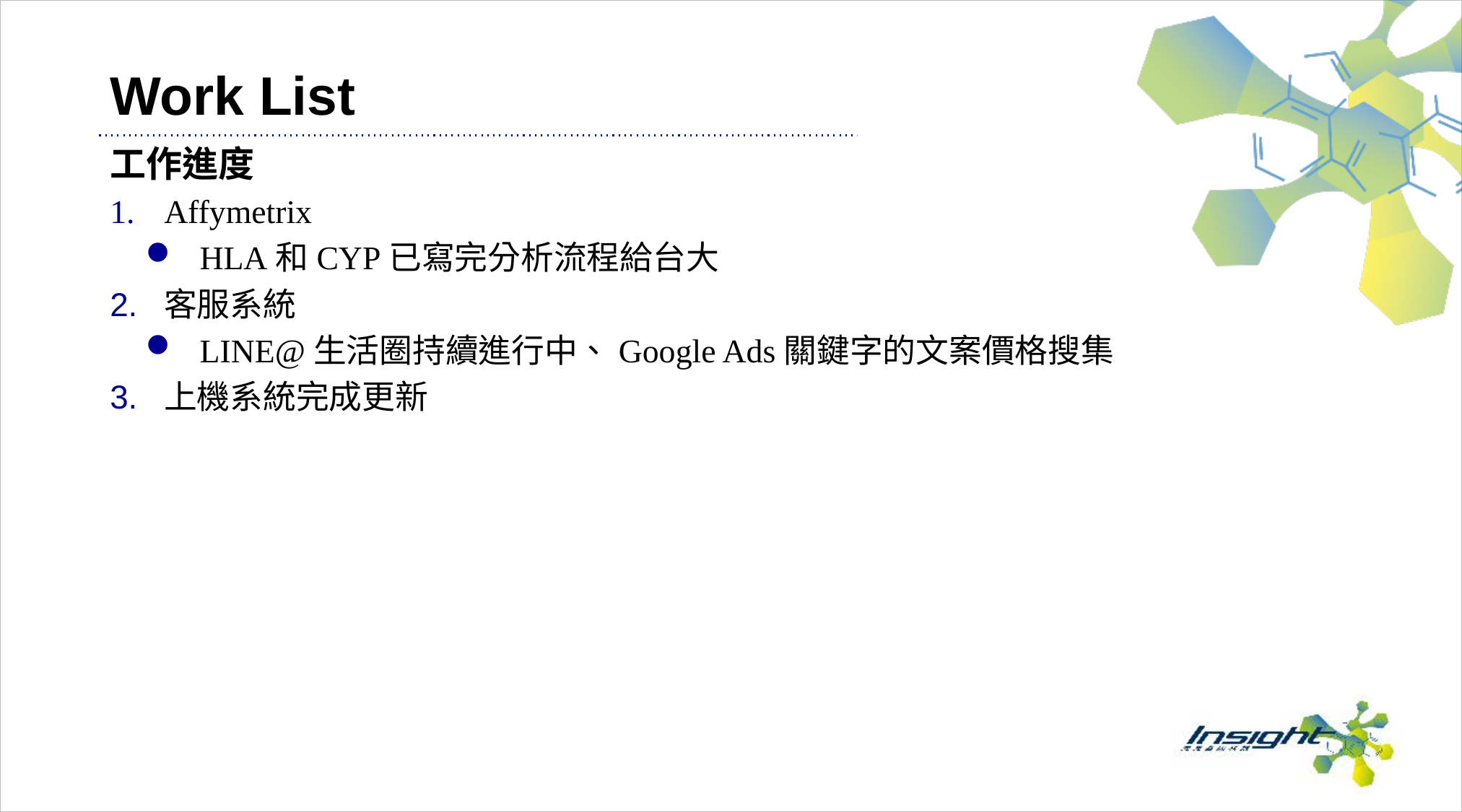

# Work List
工作進度
Affymetrix
HLA和CYP已寫完分析流程給台大
客服系統
LINE@生活圈持續進行中、Google Ads關鍵字的文案價格搜集
上機系統完成更新